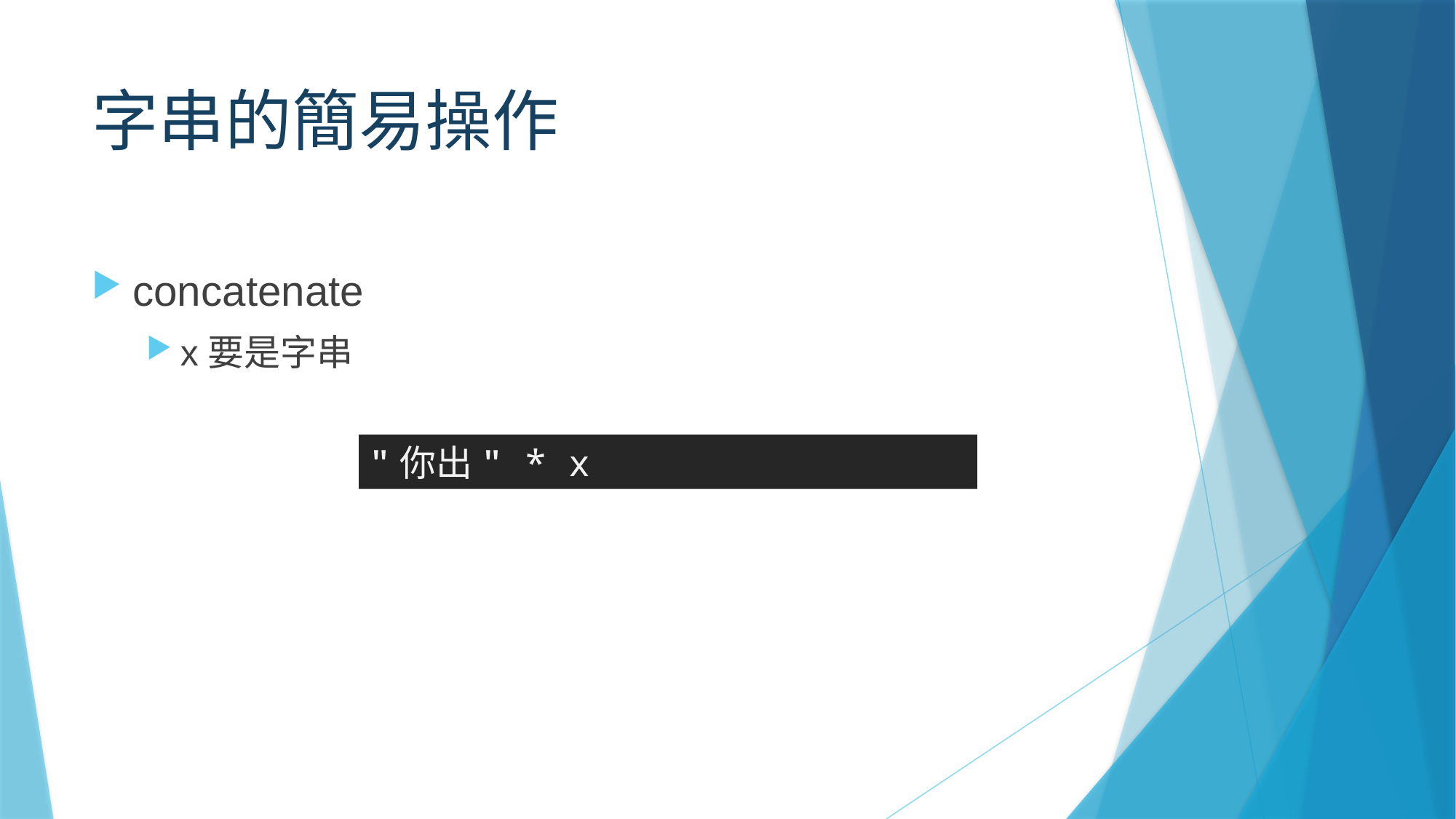

# 字串的簡易操作
concatenate
x要是字串
"你出" * x